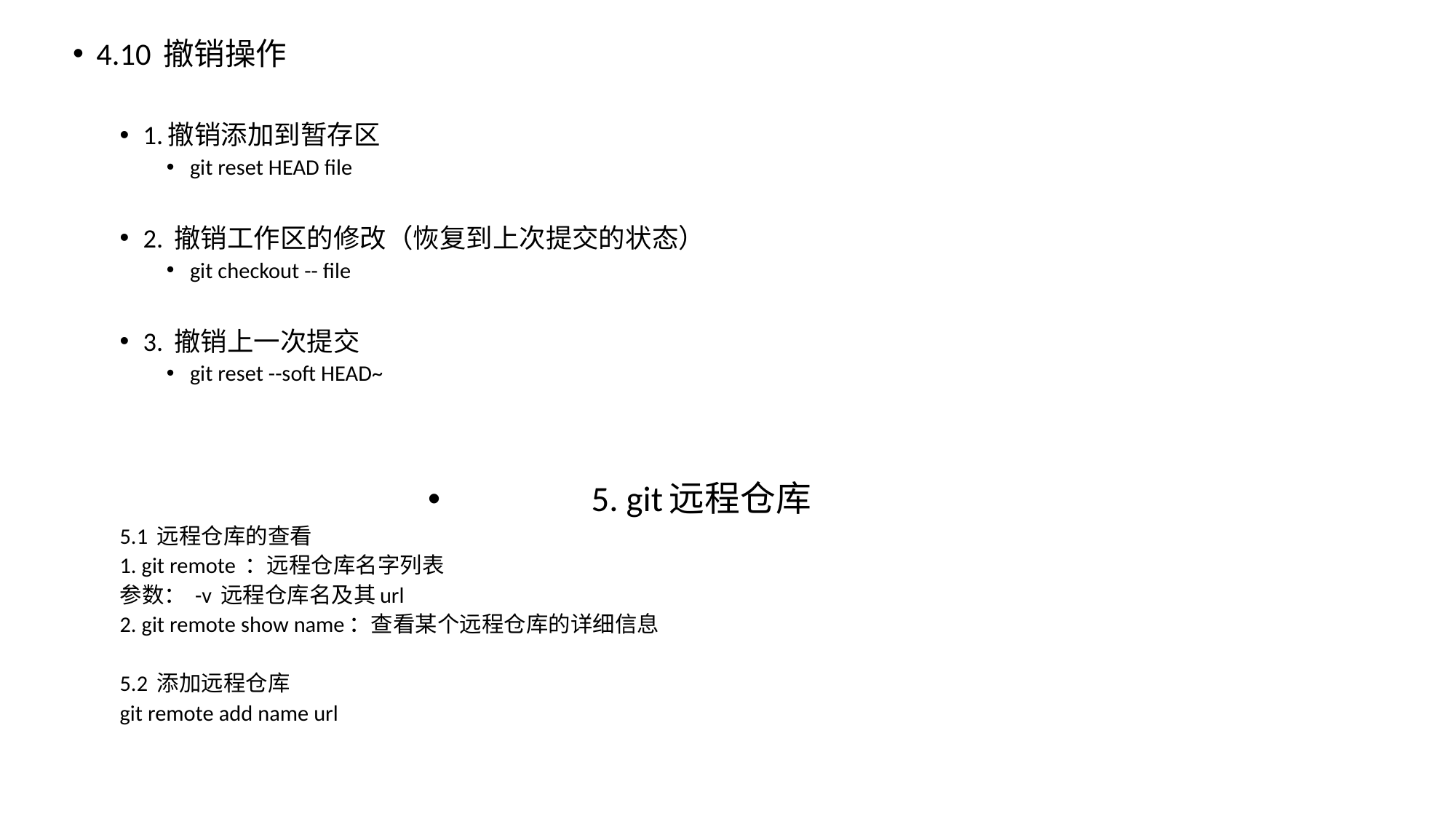

4.10 撤销操作

1.撤销添加到暂存区
git reset HEAD file

2. 撤销工作区的修改（恢复到上次提交的状态）
git checkout -- file

3. 撤销上一次提交
git reset --soft HEAD~

5. git远程仓库
5.1 远程仓库的查看
	1. git remote ：远程仓库名字列表
	参数： -v 远程仓库名及其url
	2. git remote show name：查看某个远程仓库的详细信息

5.2 添加远程仓库
	git remote add name url